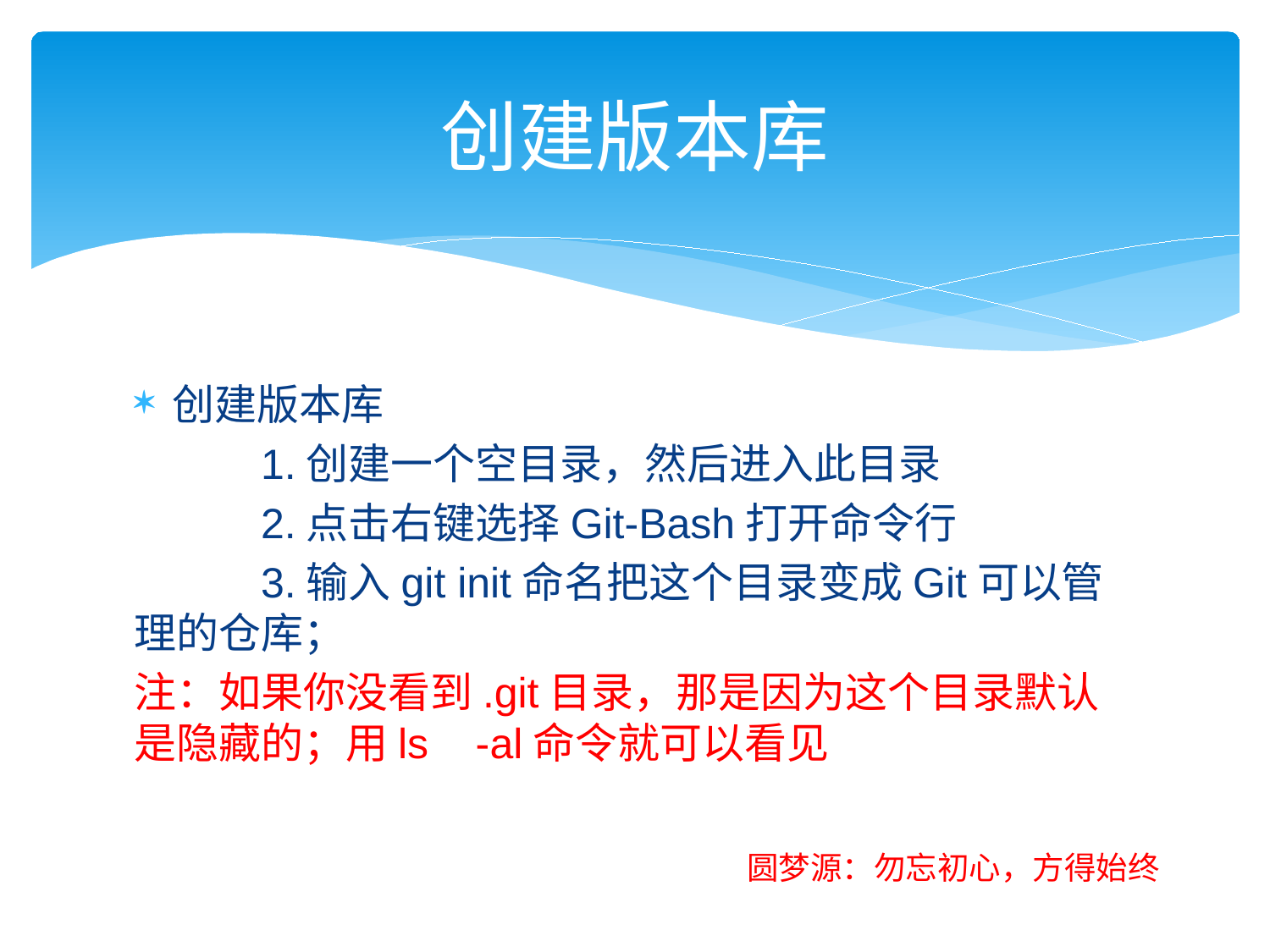

# 创建版本库
创建版本库
	1.创建一个空目录，然后进入此目录
	2.点击右键选择Git-Bash打开命令行
	3.输入git init命名把这个目录变成Git可以管理的仓库；
注：如果你没看到.git目录，那是因为这个目录默认是隐藏的；用ls    -al命令就可以看见